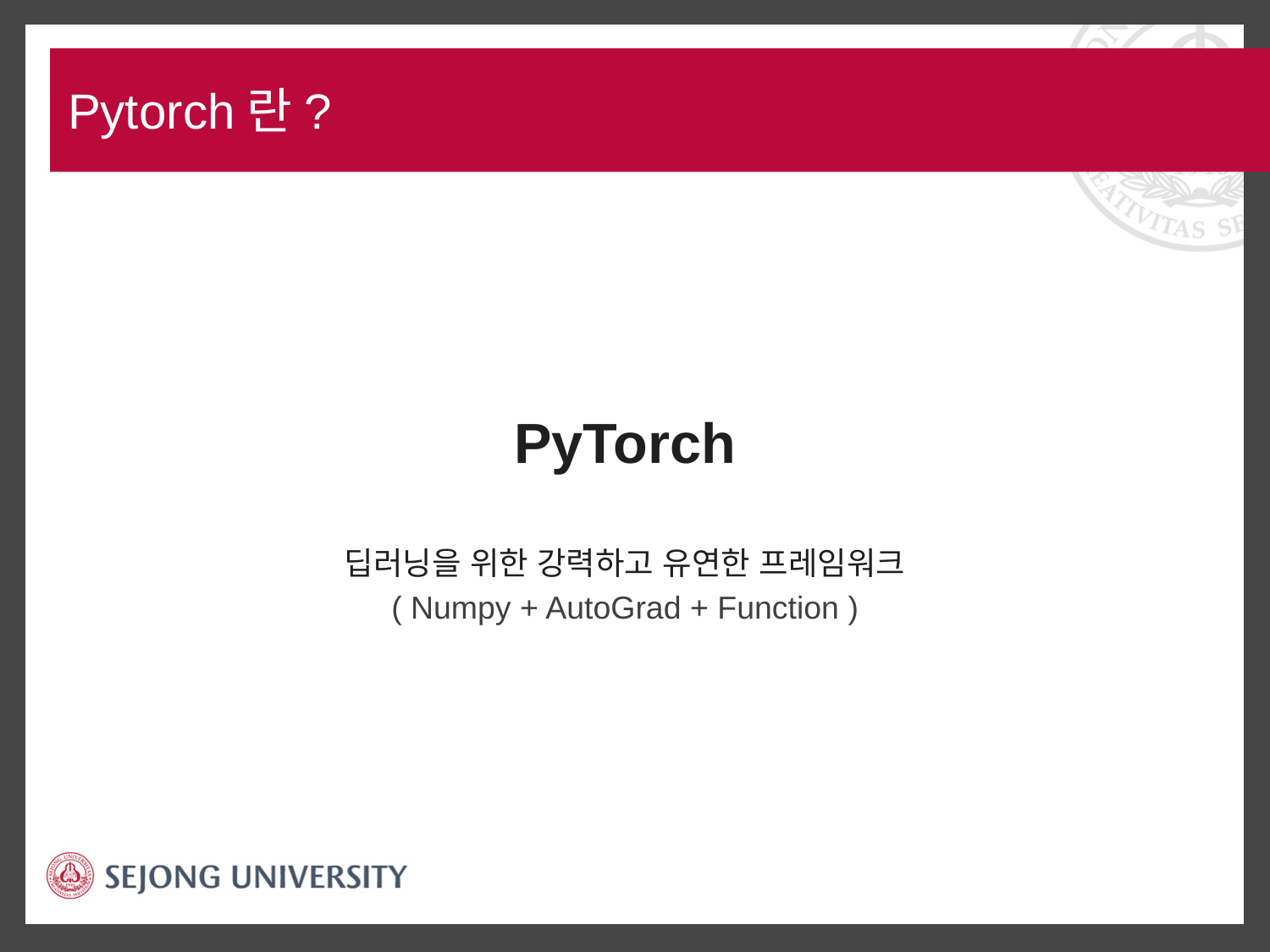

# Pytorch란?

PyTorch

딥러닝을 위한 강력하고 유연한 프레임워크
( Numpy + AutoGrad + Function )